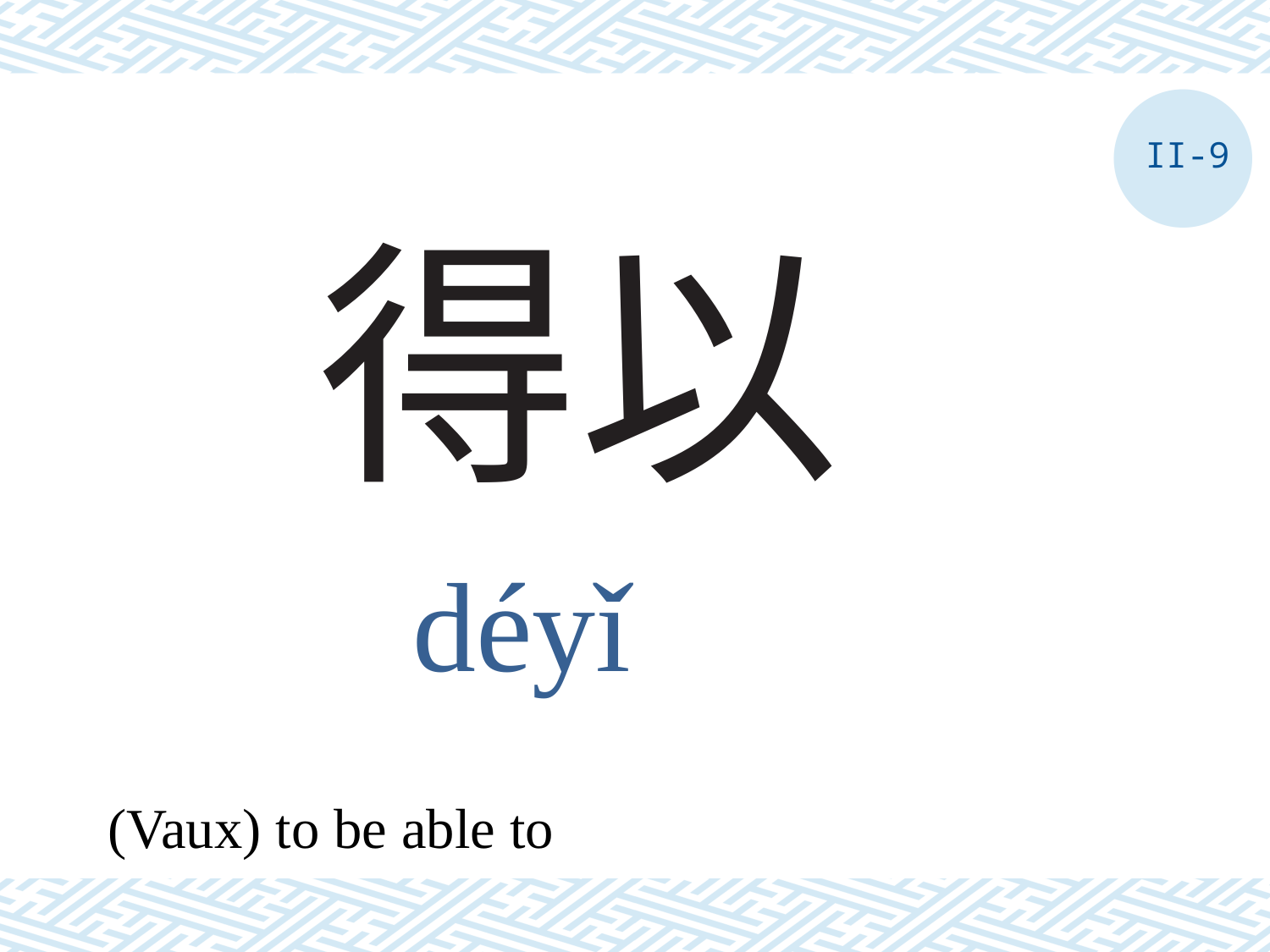

II-9

# 得以
déyǐ
(Vaux) to be able to